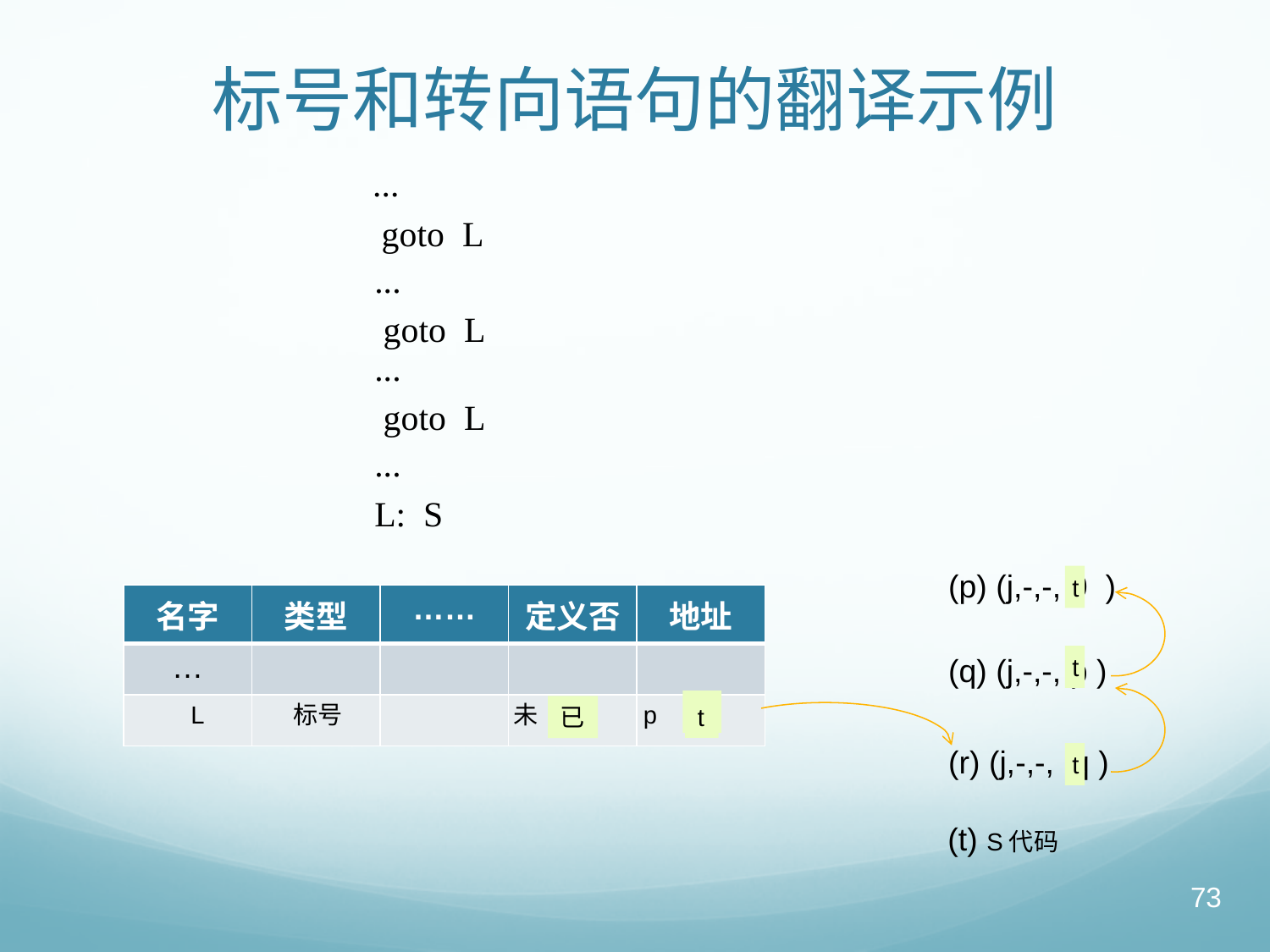

# 标号和转向语句的翻译示例
...
 goto  L
...
 goto  L
...
 goto  L
...
L:  S
(p) (j,-,-, 0  )
t
| 名字 | 类型 | …… | 定义否 | 地址 |
| --- | --- | --- | --- | --- |
| … |  |  |  |  |
|  |  |  |  |  |

(q) (j,-,-, p )
t

q
L            标号                               未                  p
r
t
已

(r) (j,-,-,  q )
t
(t) S代码
73